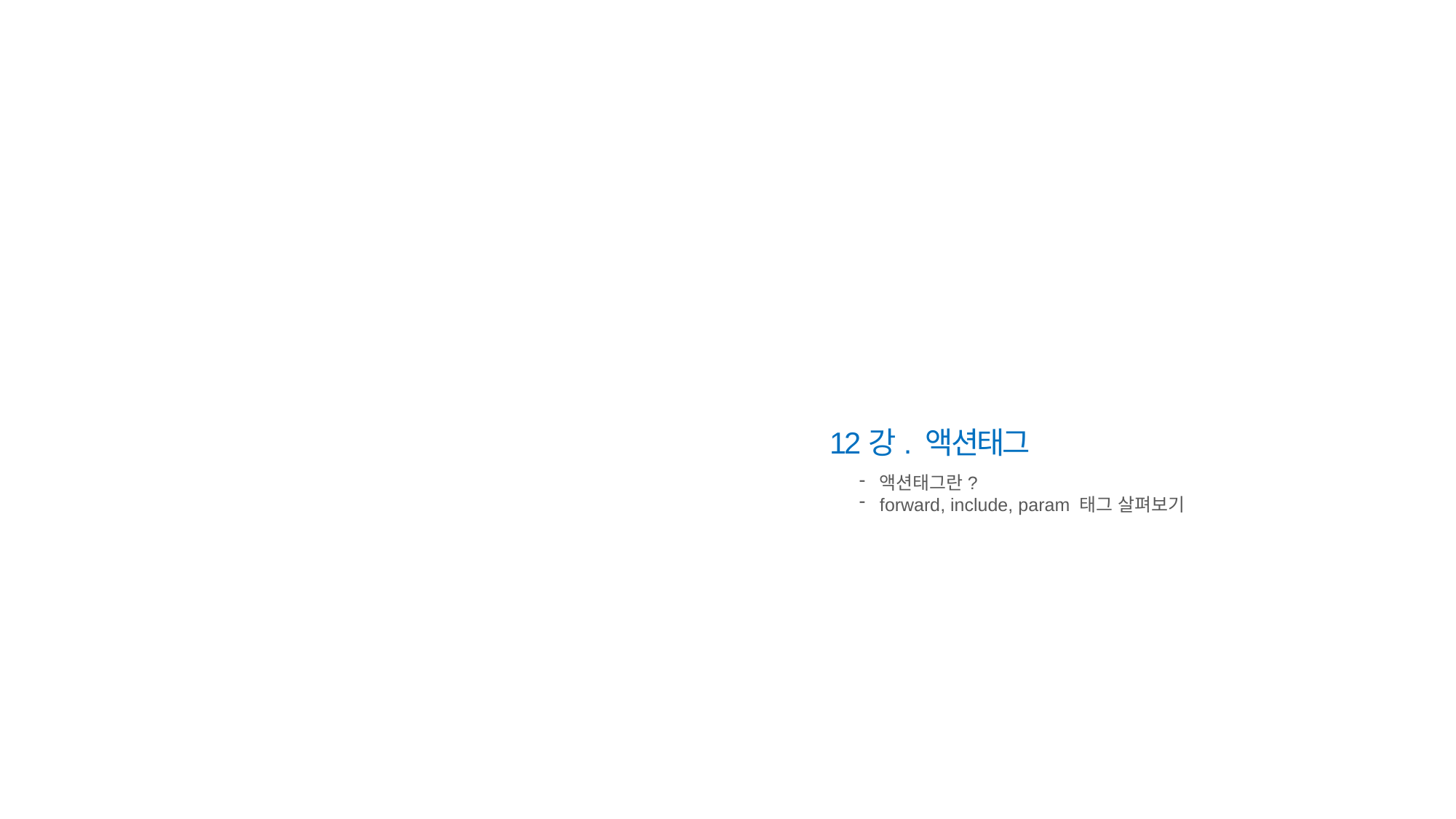

12강. 액션태그
액션태그란?
forward, include, param 태그 살펴보기